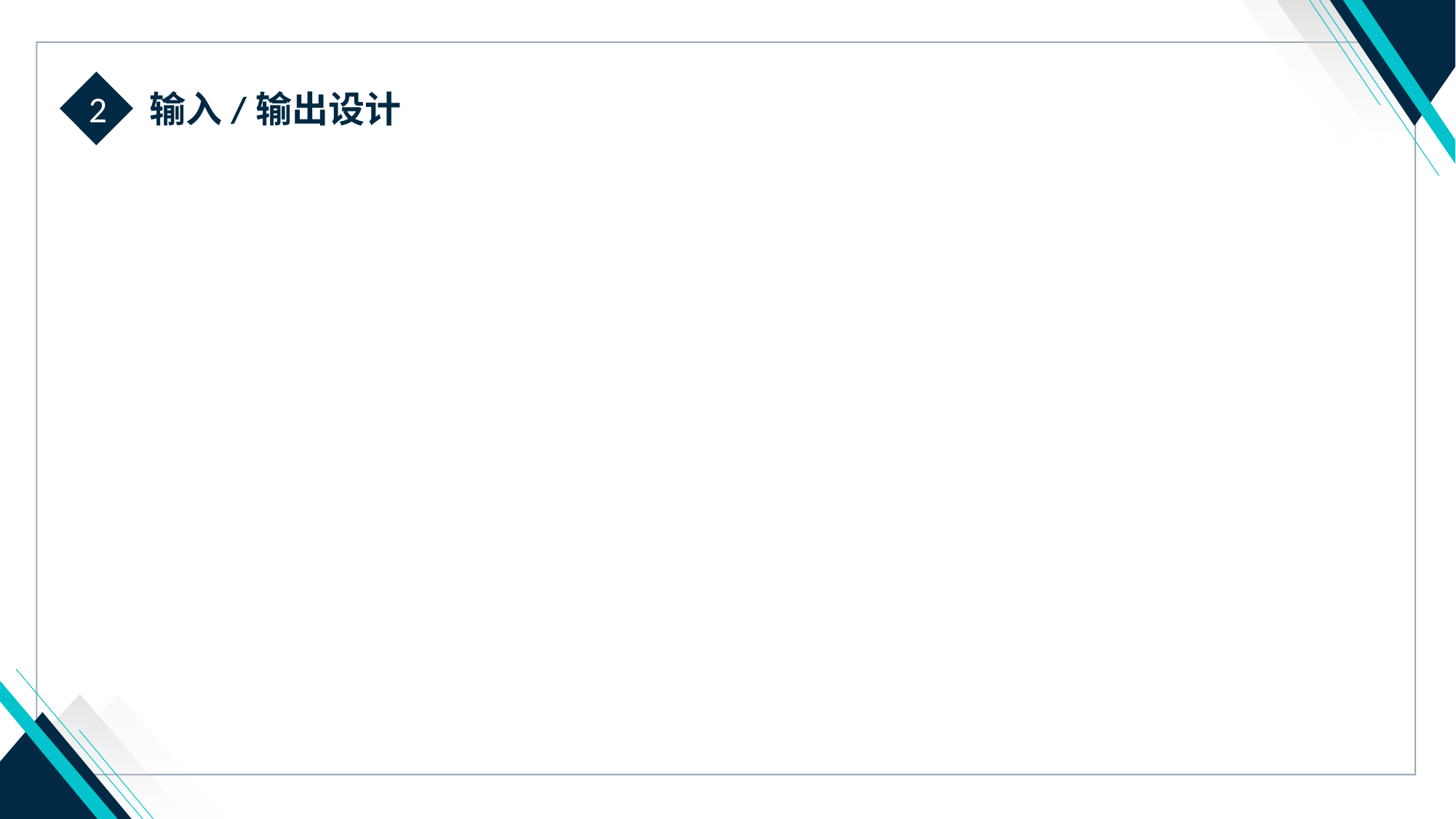

2
输入/输出设计
Founder of Campus number of Daohusu
稻壳大学校园号创始人
、主要运营